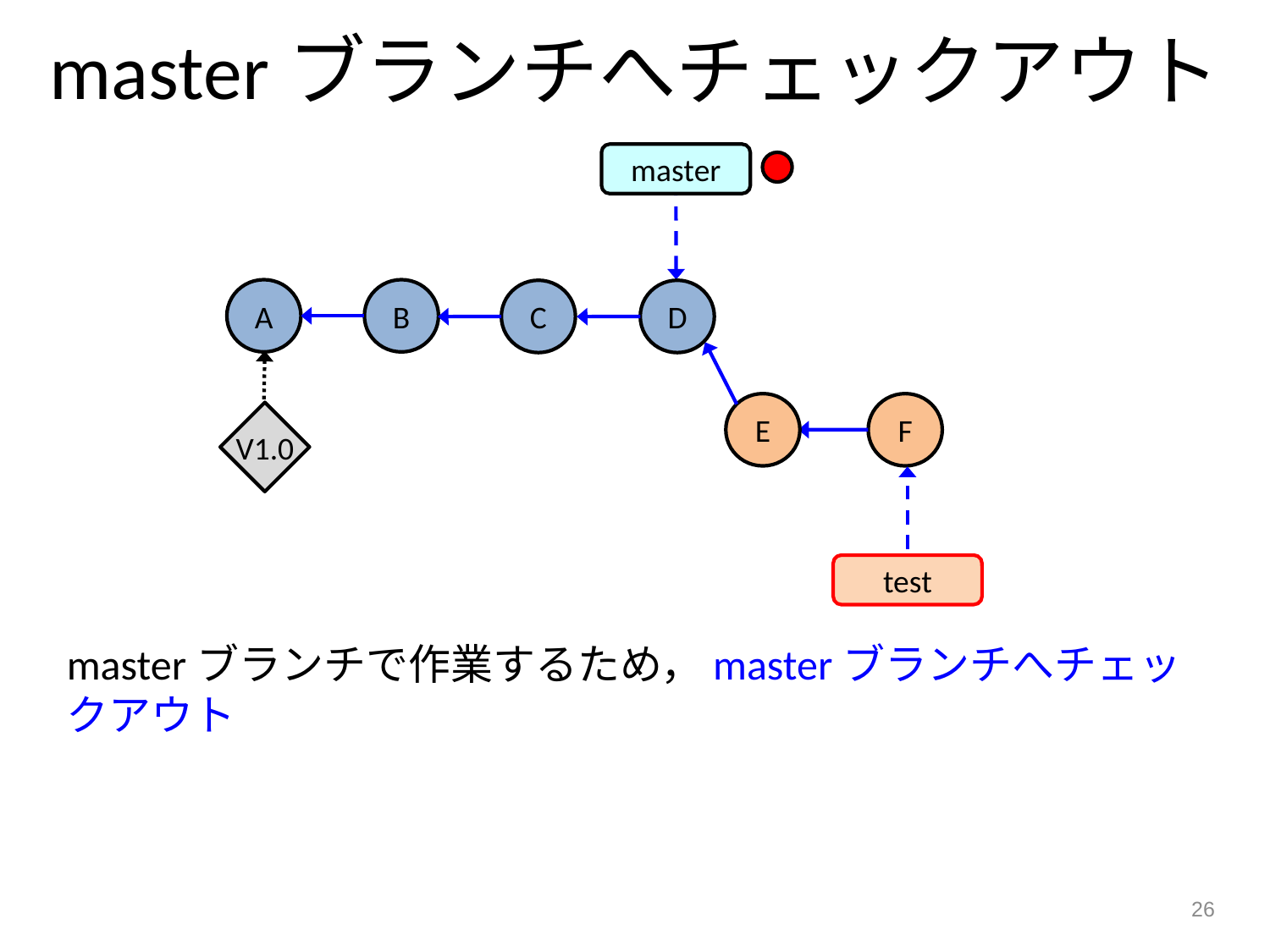

masterブランチへチェックアウト
master

A
B
C
D
E
F

V1.0
test
masterブランチで作業するため，masterブランチへチェックアウト
26